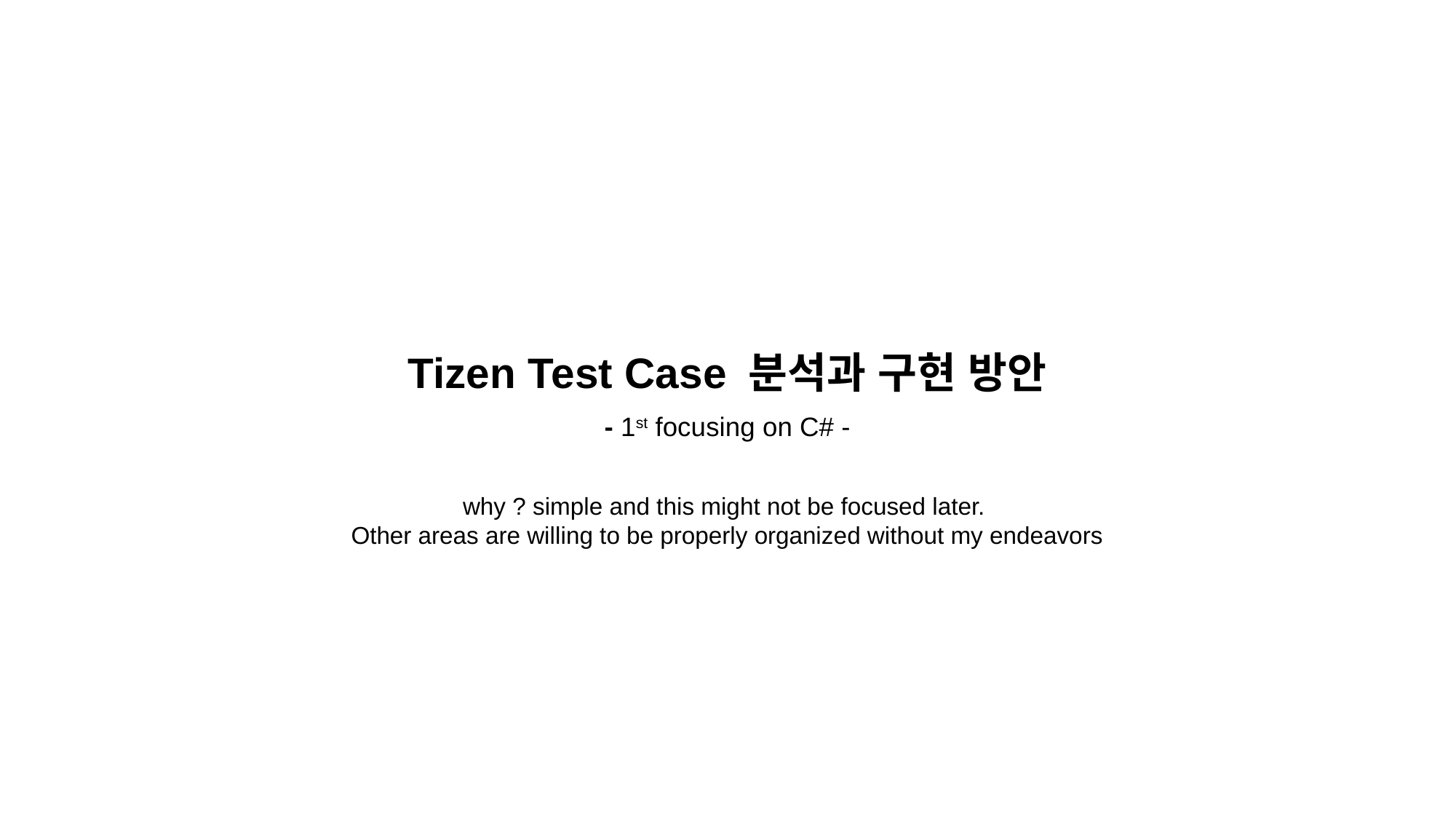

# Tizen Test Case 분석과 구현 방안 - 1st focusing on C# -
why ? simple and this might not be focused later.
Other areas are willing to be properly organized without my endeavors